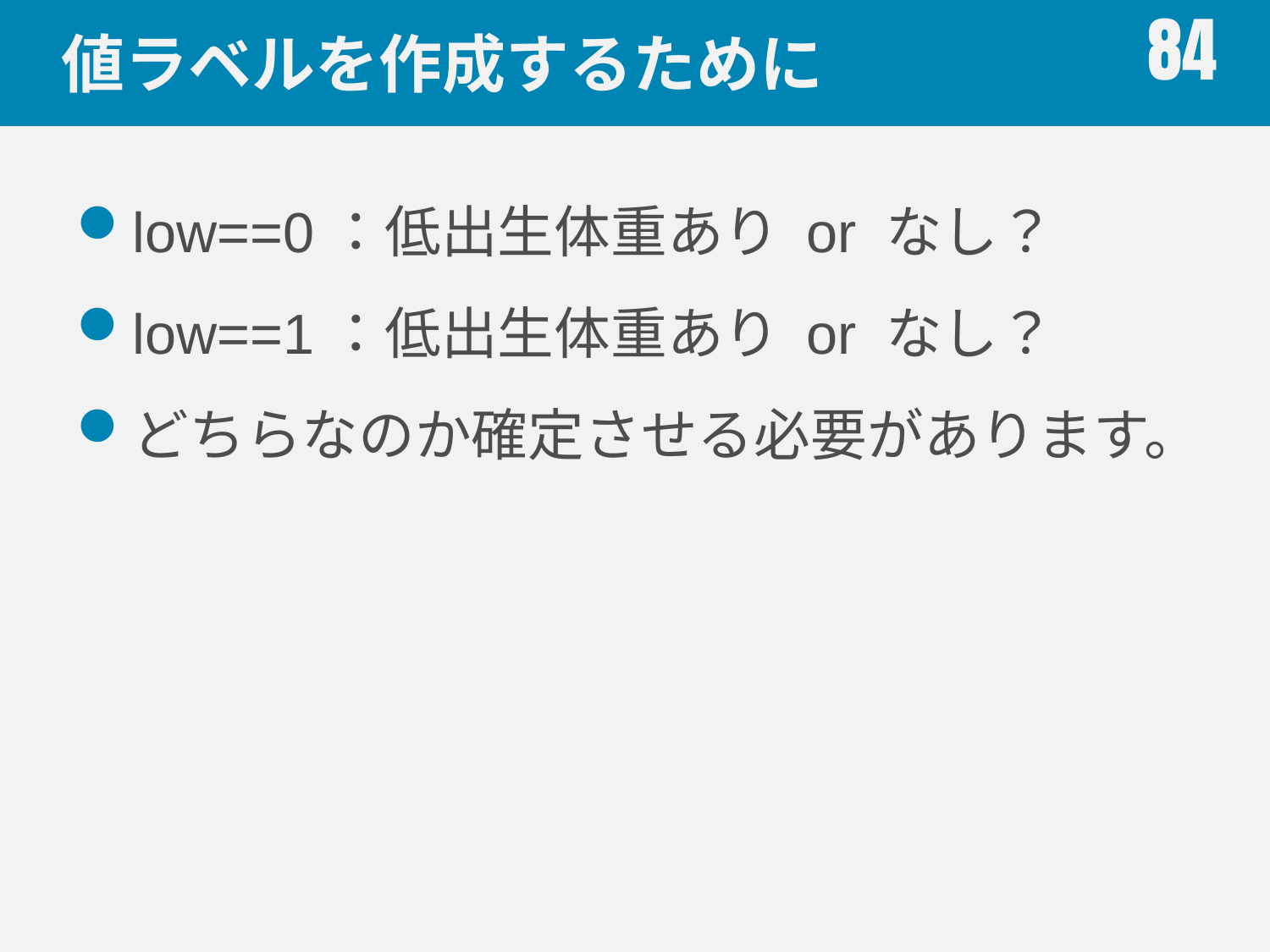

# 値ラベルを作成するために
 84
low==0：低出生体重あり or なし？
low==1：低出生体重あり or なし？
どちらなのか確定させる必要があります。